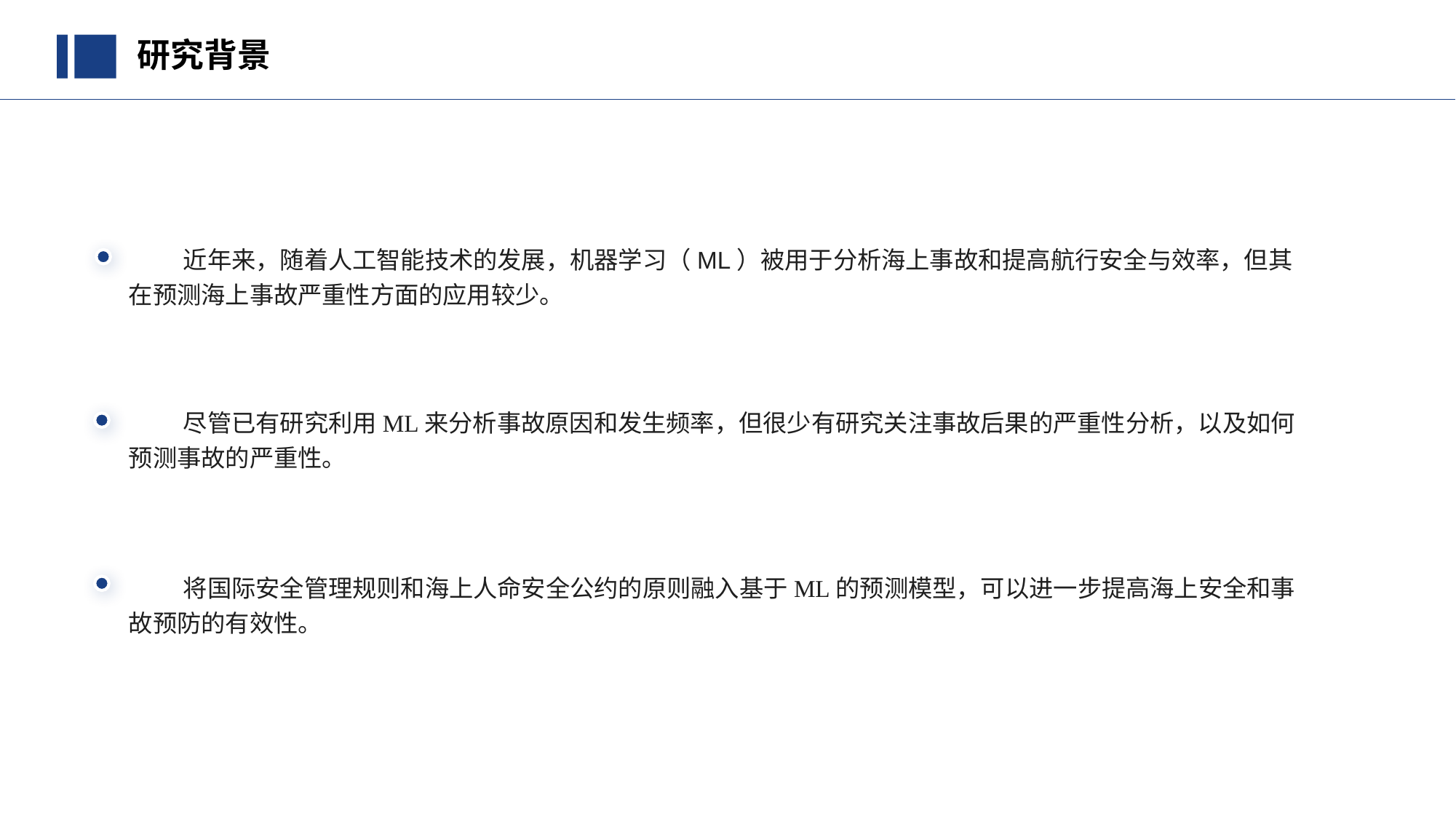

研究背景
近年来，随着人工智能技术的发展，机器学习（ML）被用于分析海上事故和提高航行安全与效率，但其在预测海上事故严重性方面的应用较少。

尽管已有研究利用ML来分析事故原因和发生频率，但很少有研究关注事故后果的严重性分析，以及如何预测事故的严重性。

将国际安全管理规则和海上人命安全公约的原则融入基于ML的预测模型，可以进一步提高海上安全和事故预防的有效性。